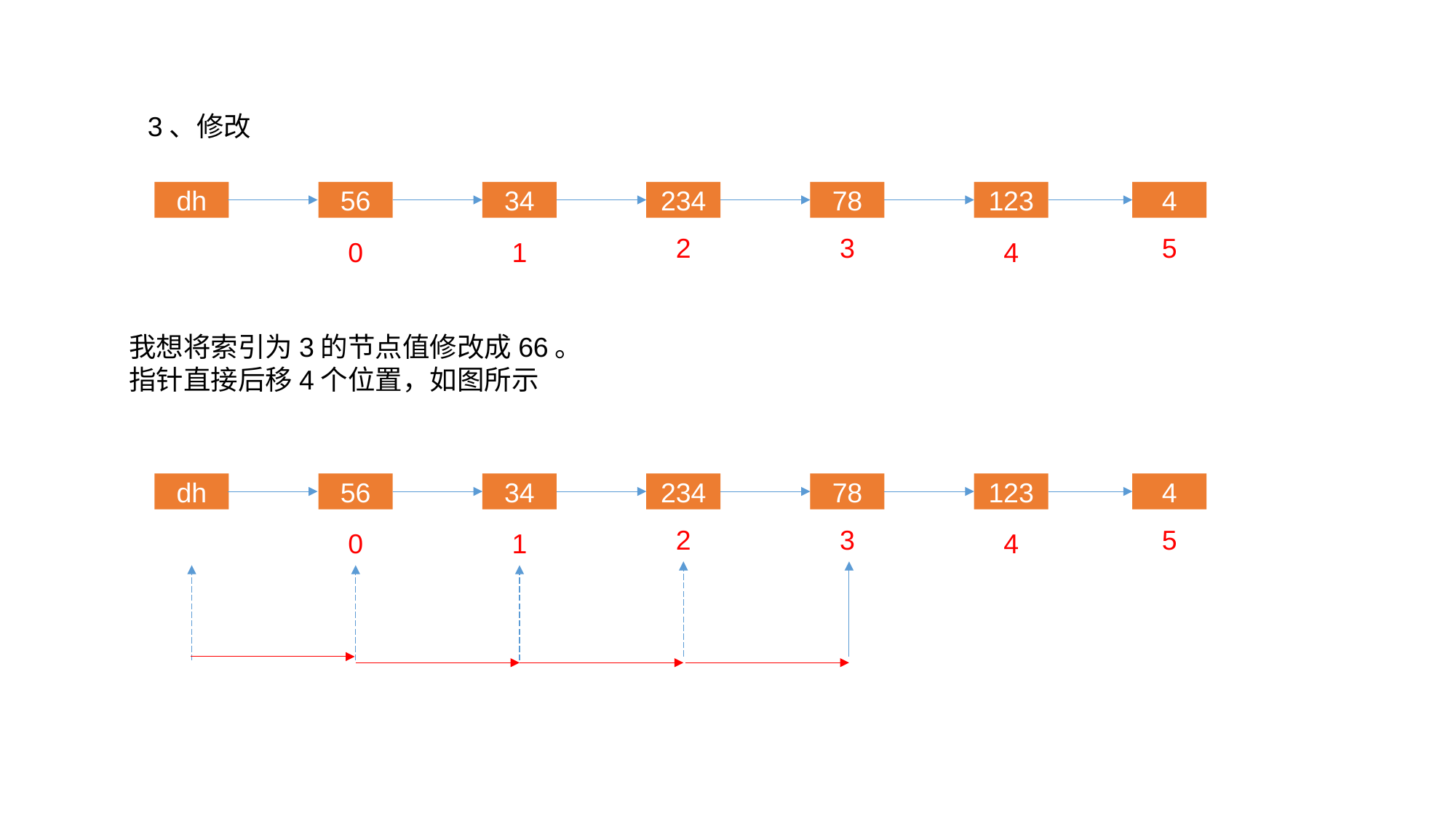

3、修改
dh
78
123
4
234
34
56
2
3
5
4
0
1
我想将索引为3的节点值修改成66。
指针直接后移4个位置，如图所示
dh
78
123
4
234
34
56
2
3
5
4
0
1